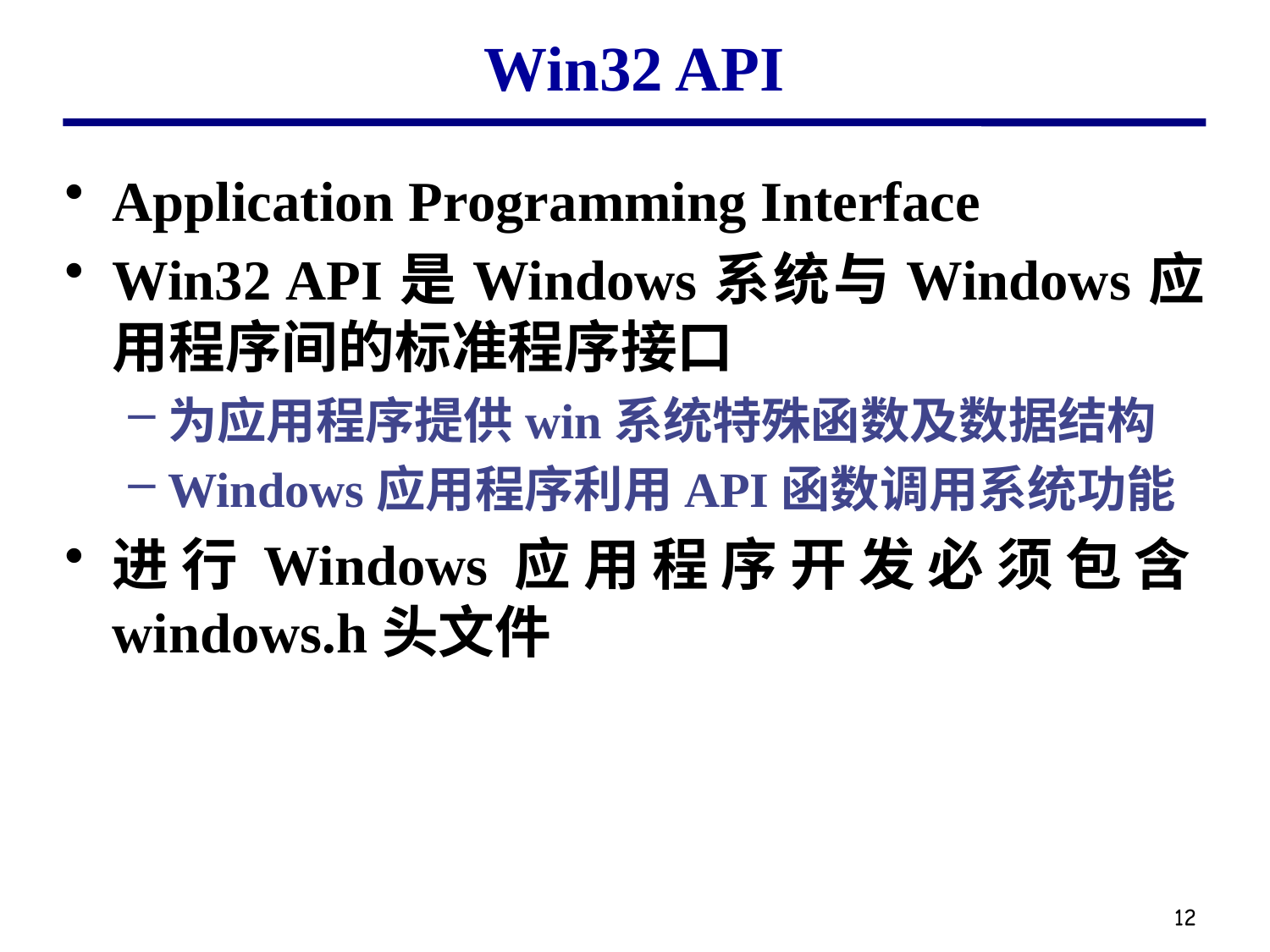

# Win32 API
Application Programming Interface
Win32 API是Windows系统与Windows应用程序间的标准程序接口
为应用程序提供win系统特殊函数及数据结构
Windows应用程序利用API函数调用系统功能
进行Windows应用程序开发必须包含windows.h头文件